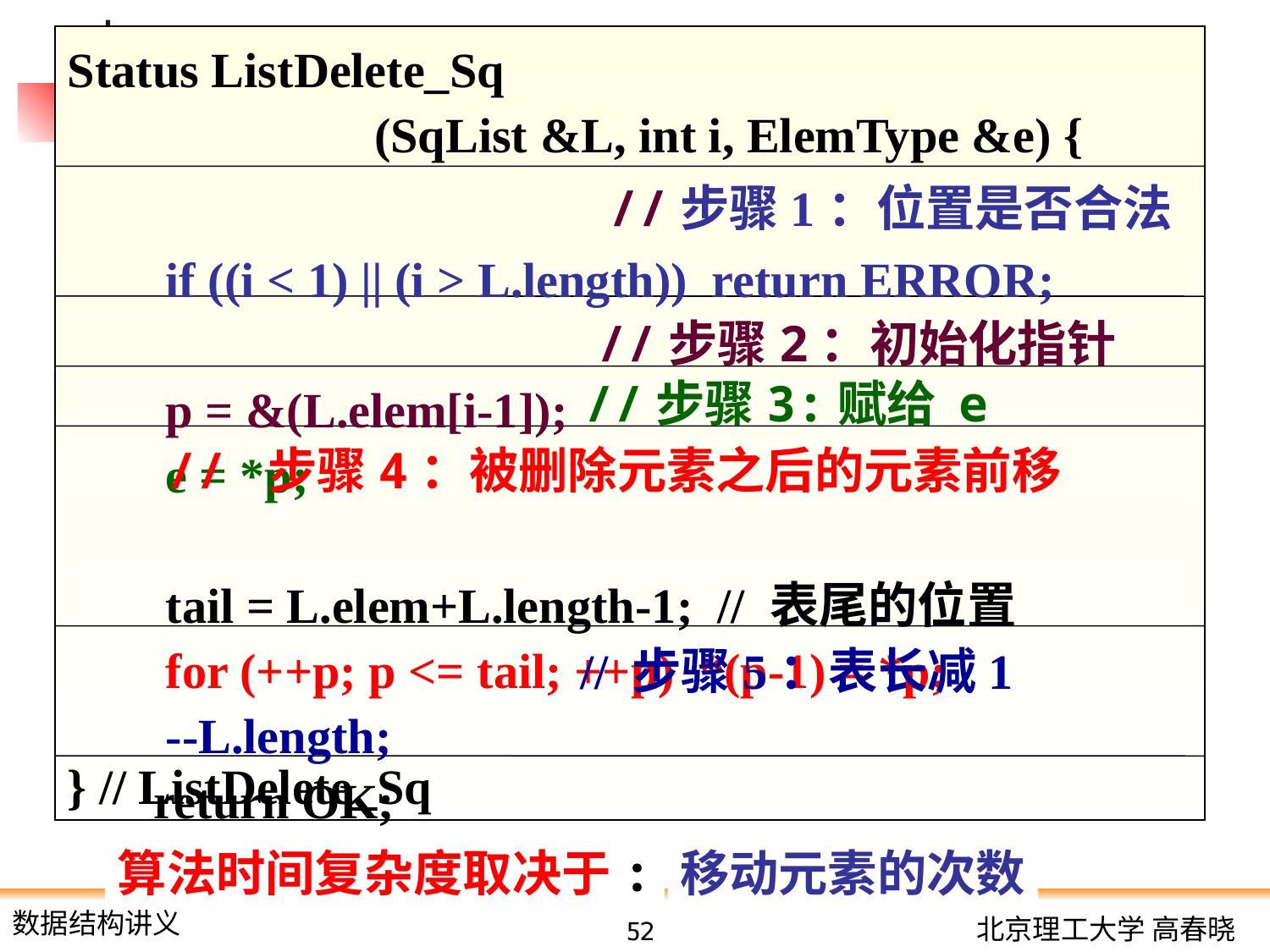

Status ListDelete_Sq
                         (SqList &L, int i, ElemType &e) {

} // ListDelete_Sq

        if ((i < 1) || (i > L.length))  return ERROR;
        p = &(L.elem[i-1]);
        e = *p;

        tail = L.elem+L.length-1;  // 表尾的位置
        for (++p; p <= tail; ++p)  *(p-1) = *p;
        --L.length;
       return OK;
//步骤1：位置是否合法

//步骤2：初始化指针

//步骤3:赋给 e

// 步骤4：被删除元素之后的元素前移

// 步骤5：表长减1

算法时间复杂度取决于:
移动元素的次数
52